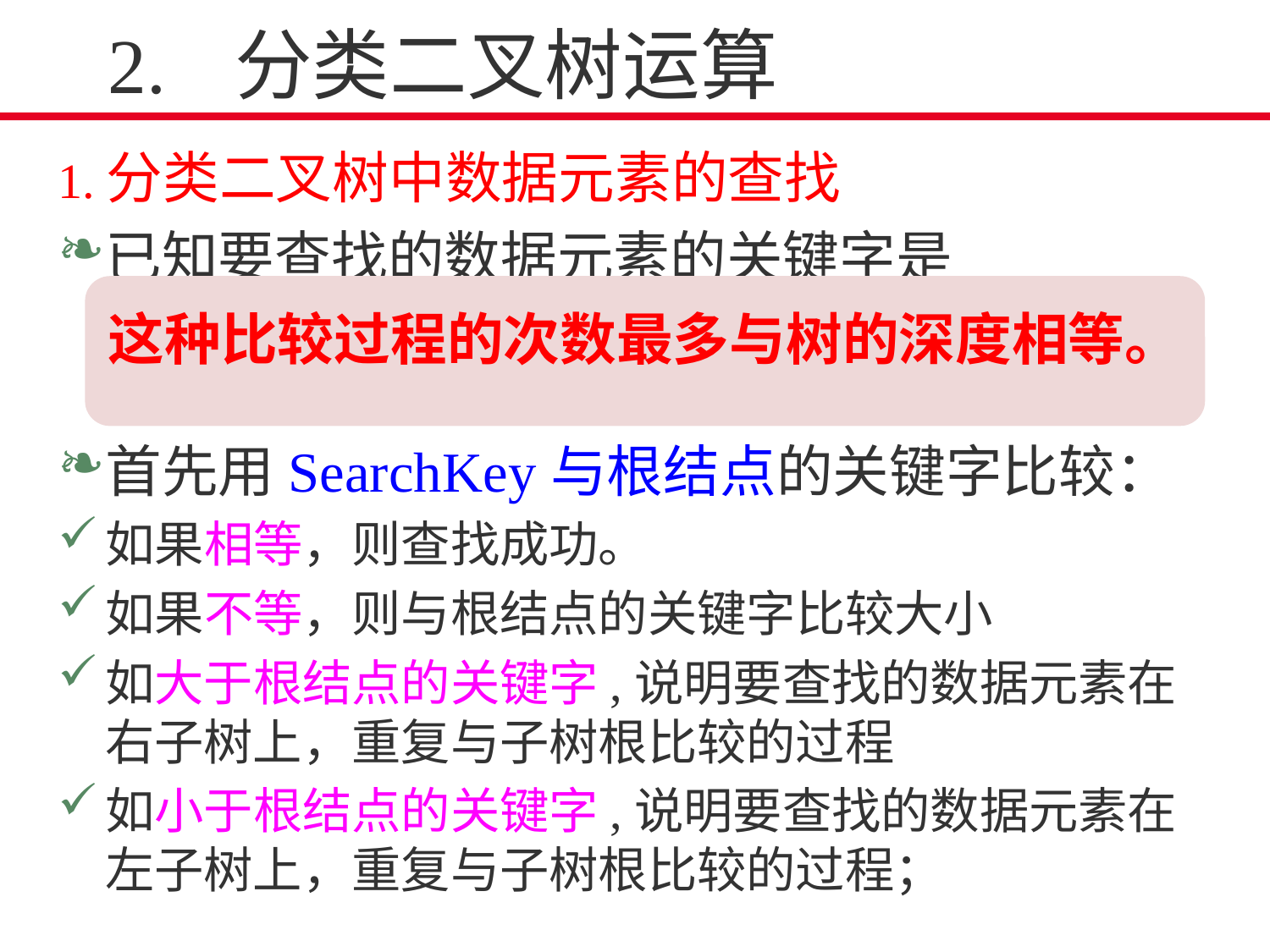

# 2.	分类二叉树运算
1.分类二叉树中数据元素的查找
已知要查找的数据元素的关键字是SearchKey，要想查找到该数据元素存储的地址，其方法是：
首先用SearchKey与根结点的关键字比较：
如果相等，则查找成功。
如果不等，则与根结点的关键字比较大小
如大于根结点的关键字,说明要查找的数据元素在右子树上，重复与子树根比较的过程
如小于根结点的关键字,说明要查找的数据元素在左子树上，重复与子树根比较的过程；
这种比较过程的次数最多与树的深度相等。